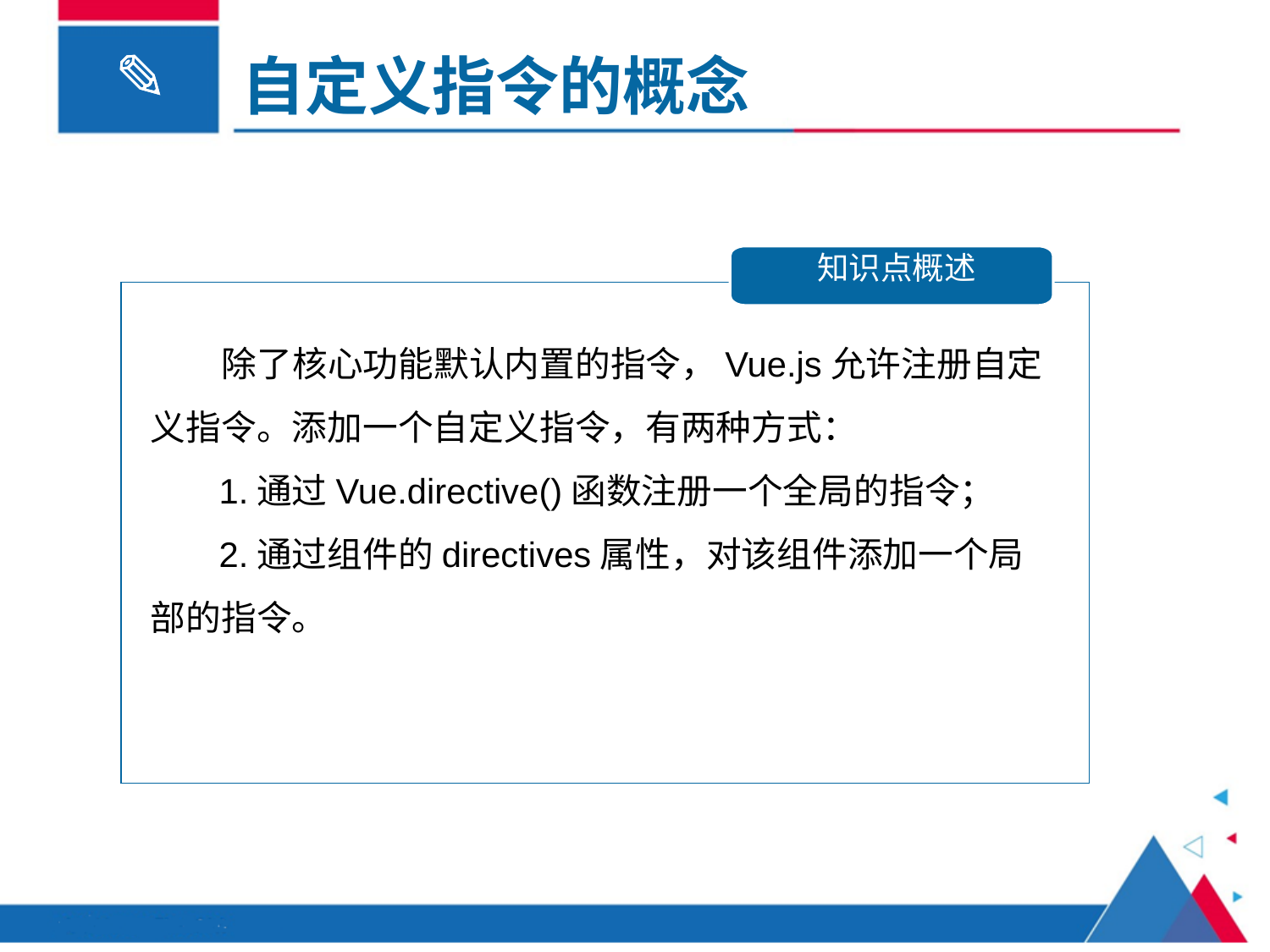

自定义指令的概念
知识点概述

        除了核心功能默认内置的指令，Vue.js允许注册自定义指令。添加一个自定义指令，有两种方式：
       1.通过Vue.directive()函数注册一个全局的指令；
       2.通过组件的directives属性，对该组件添加一个局部的指令。